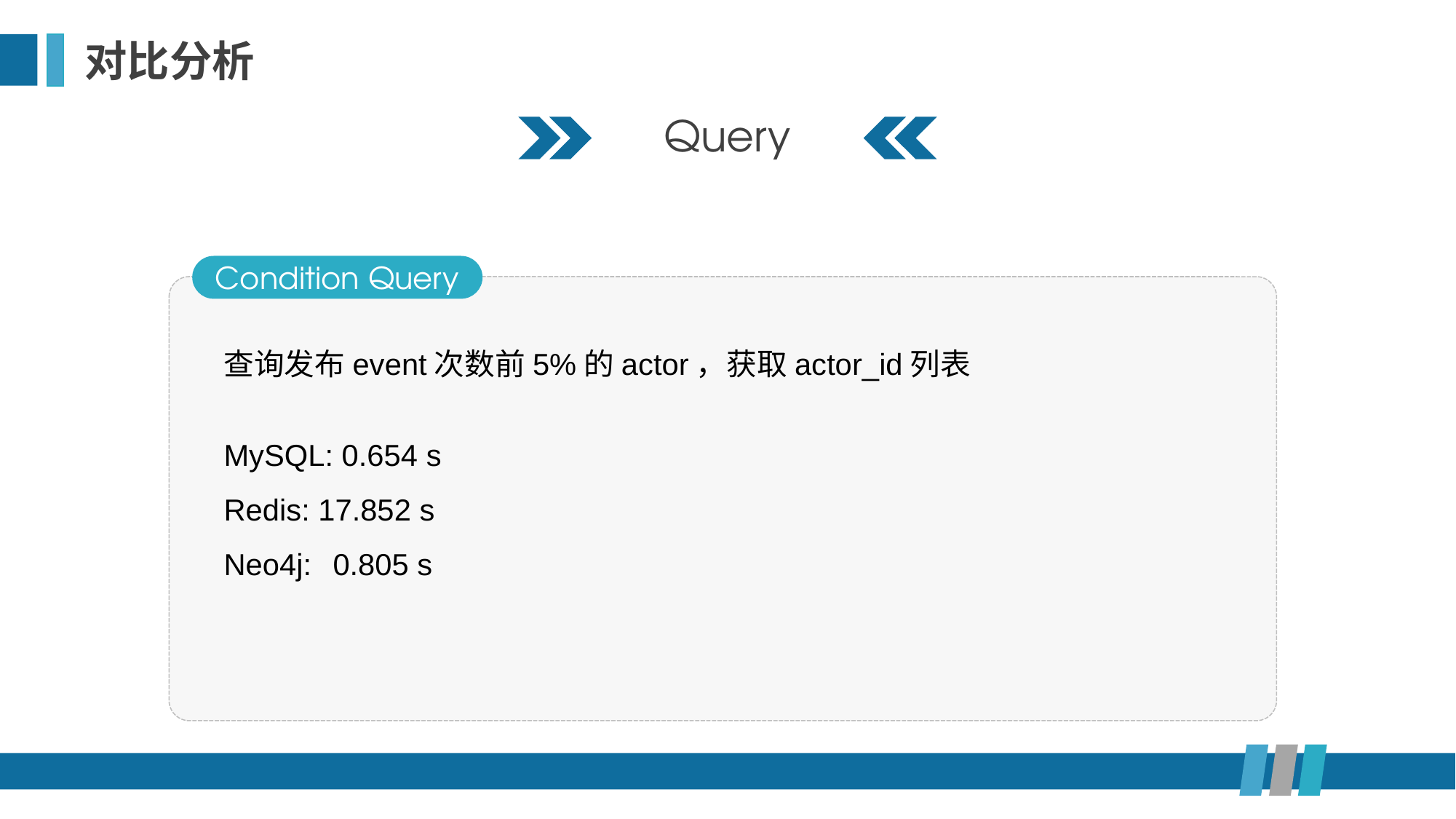

对比分析

Query

Condition Query

查询发布event次数前5%的actor，获取actor_id列表

MySQL: 0.654 s
Redis: 17.852 s
Neo4j:	0.805 s